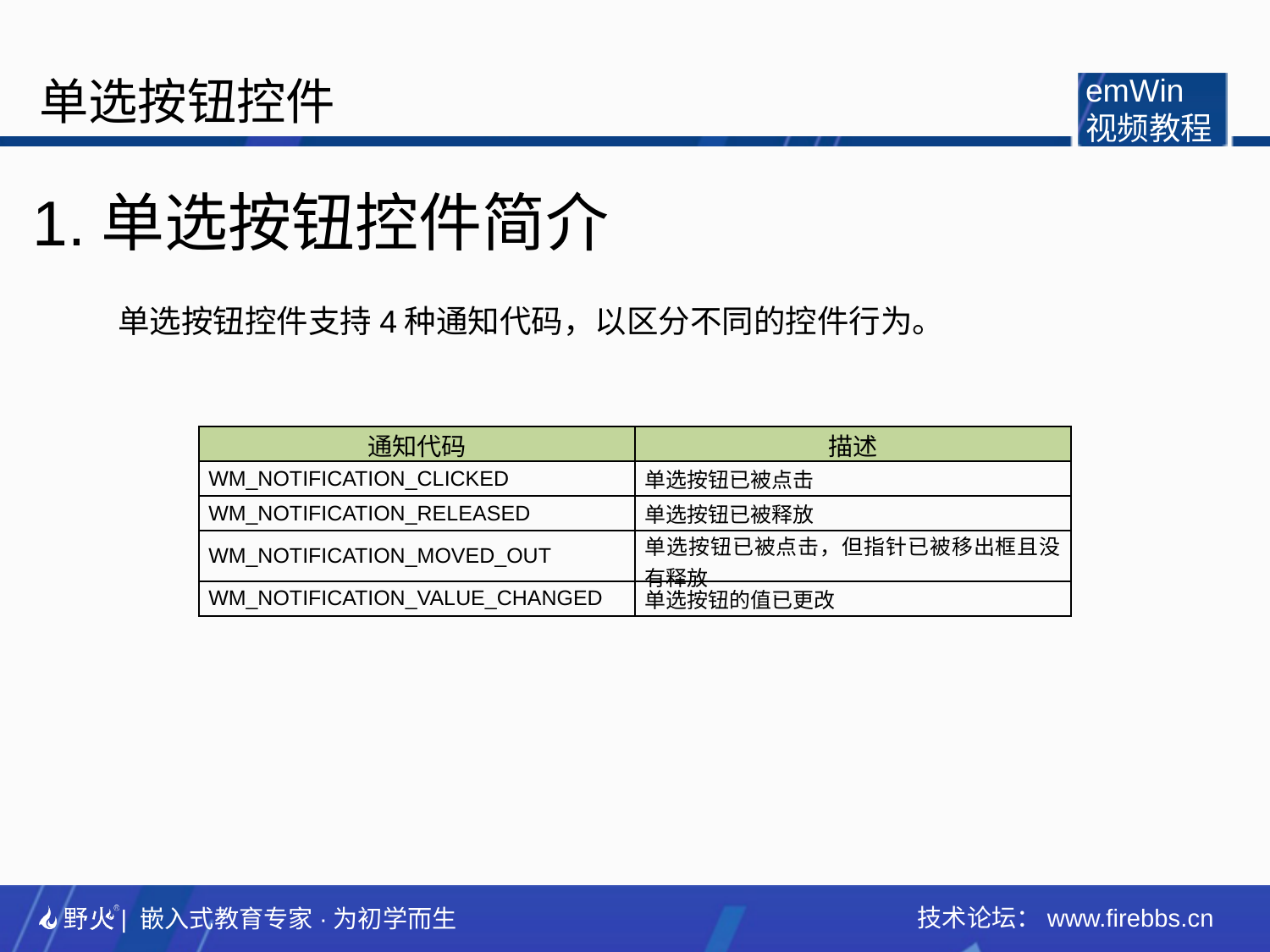

单选按钮控件
emWin
视频教程
1.单选按钮控件简介
单选按钮控件支持4种通知代码，以区分不同的控件行为。
| 通知代码 | 描述 |
| --- | --- |
| WM\_NOTIFICATION\_CLICKED | 单选按钮已被点击 |
| WM\_NOTIFICATION\_RELEASED | 单选按钮已被释放 |
| WM\_NOTIFICATION\_MOVED\_OUT | 单选按钮已被点击，但指针已被移出框且没有释放 |
| WM\_NOTIFICATION\_VALUE\_CHANGED | 单选按钮的值已更改 |